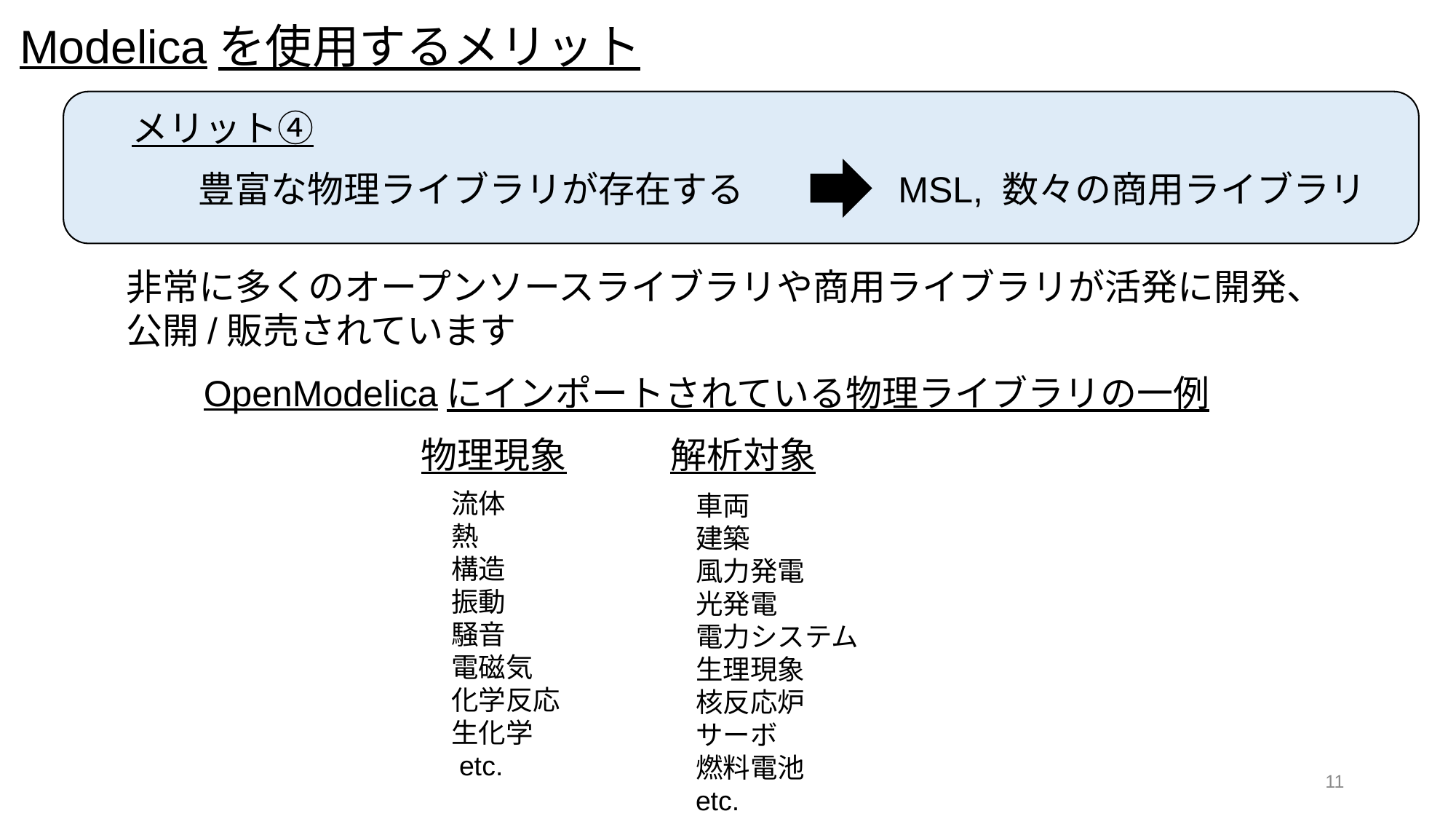

Modelicaを使用するメリット

メリット④
豊富な物理ライブラリが存在する

MSL, 数々の商用ライブラリ
非常に多くのオープンソースライブラリや商用ライブラリが活発に開発、公開/販売されています
OpenModelicaにインポートされている物理ライブラリの一例
物理現象
解析対象
流体
熱
構造
振動
騒音
電磁気
化学反応
生化学
 etc.
車両
建築
風力発電
光発電
電力システム
生理現象
核反応炉
サーボ
燃料電池
etc.
11